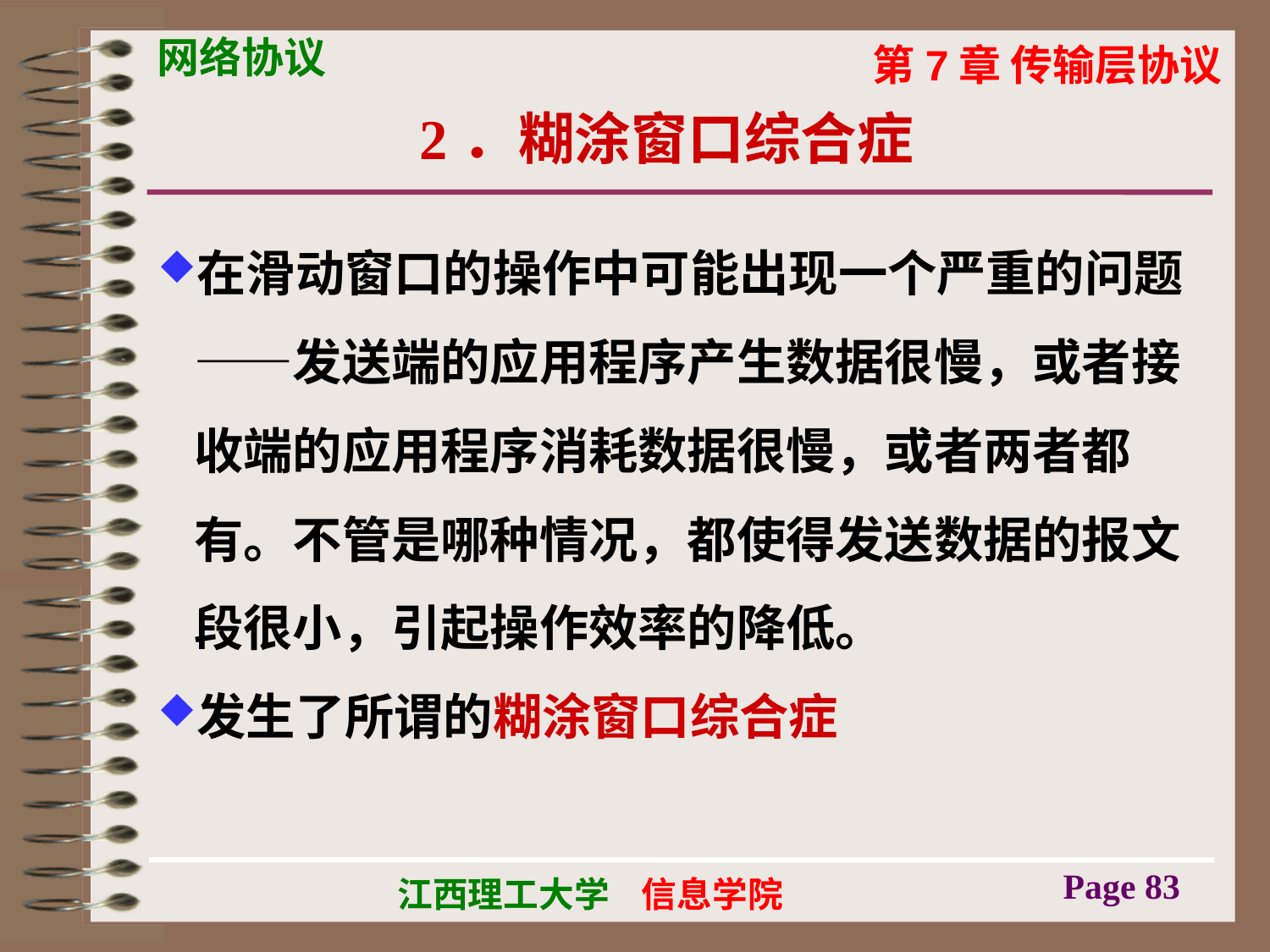

# 2．糊涂窗口综合症
在滑动窗口的操作中可能出现一个严重的问题——发送端的应用程序产生数据很慢，或者接收端的应用程序消耗数据很慢，或者两者都有。不管是哪种情况，都使得发送数据的报文段很小，引起操作效率的降低。
发生了所谓的糊涂窗口综合症
Page 83